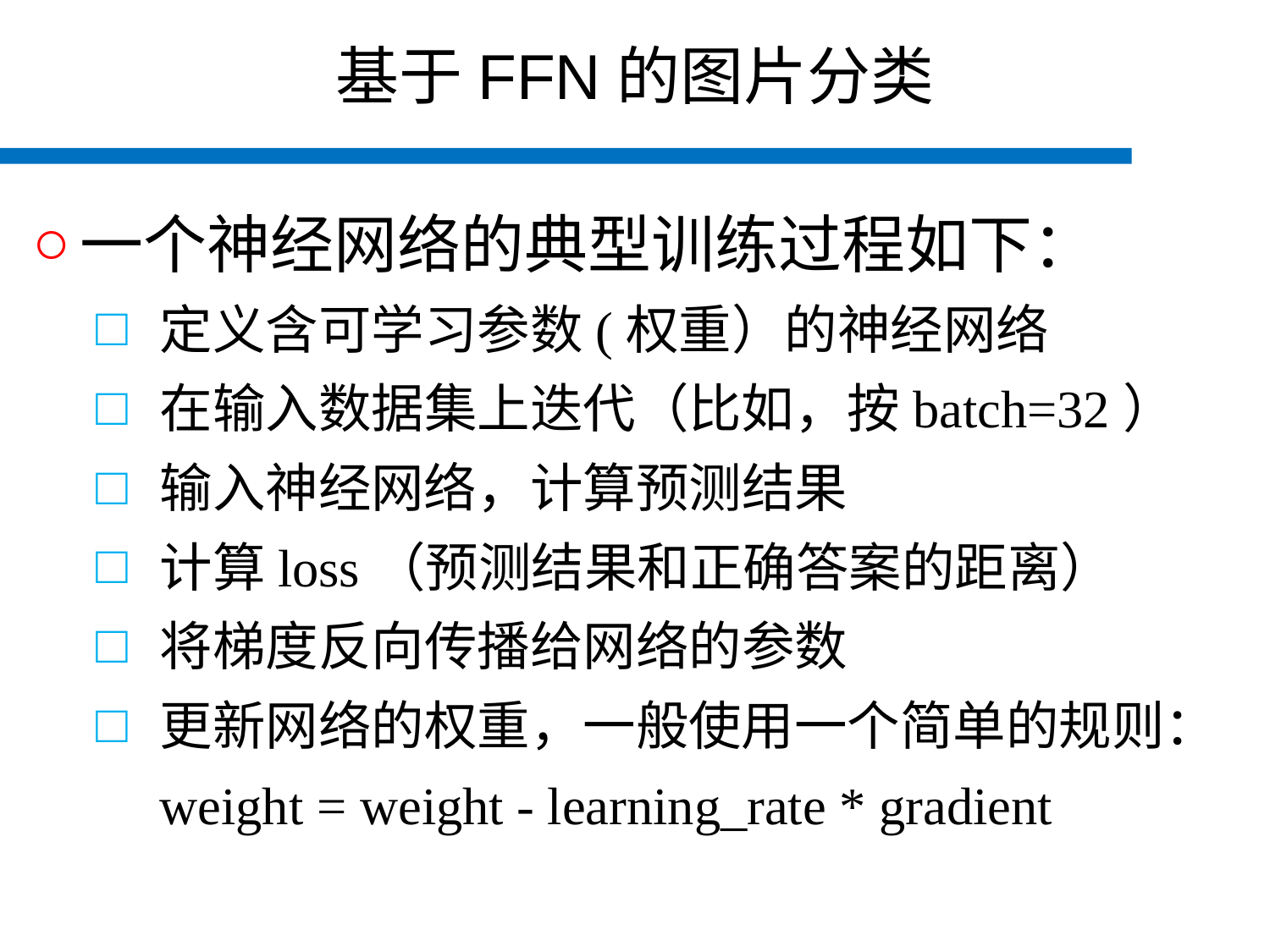

# 基于FFN的图片分类
一个神经网络的典型训练过程如下：
定义含可学习参数(权重）的神经网络
在输入数据集上迭代（比如，按batch=32）
输入神经网络，计算预测结果
计算loss（预测结果和正确答案的距离）
将梯度反向传播给网络的参数
更新网络的权重，一般使用一个简单的规则：weight = weight - learning_rate * gradient